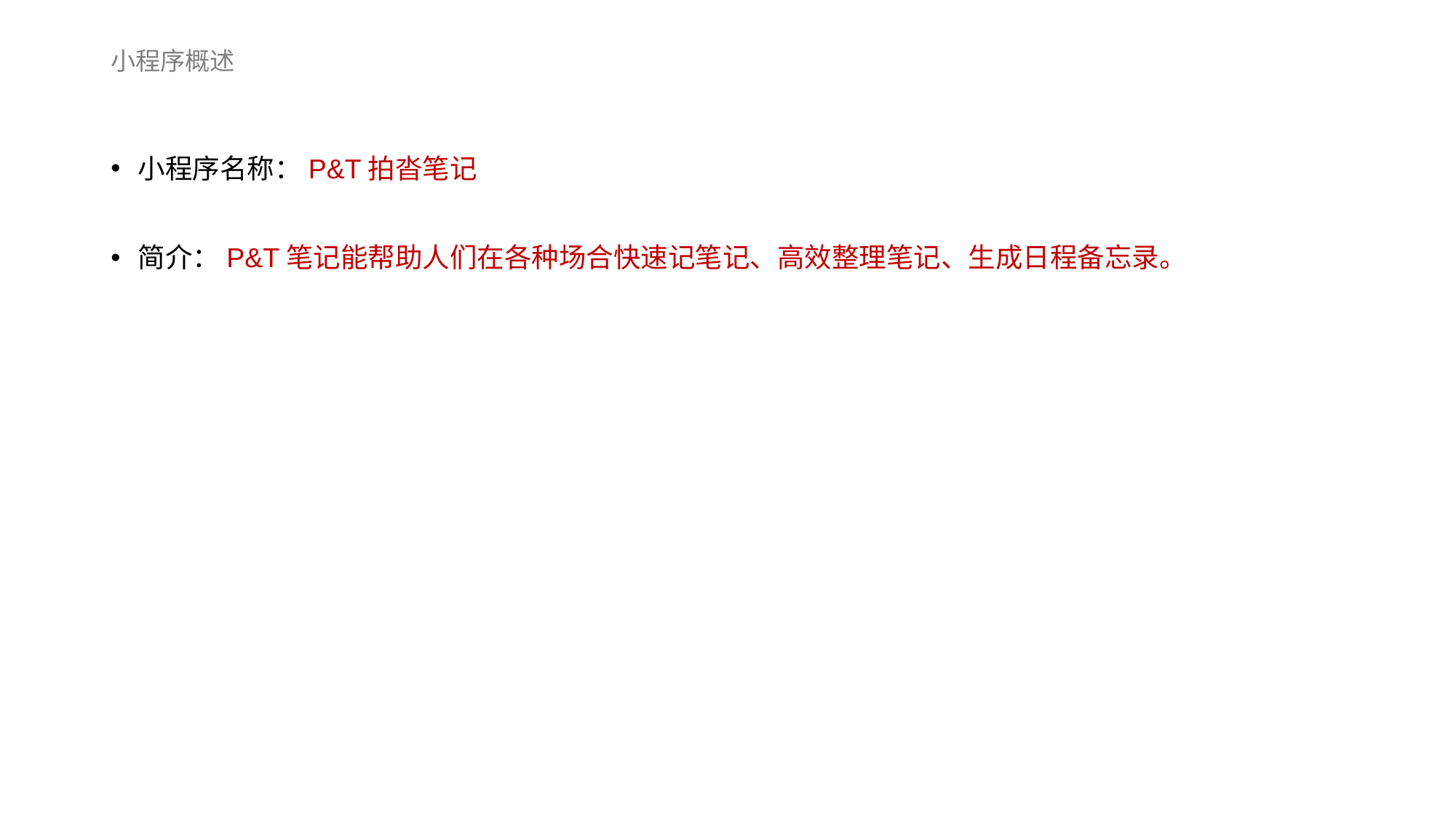

# 小程序概述
小程序名称：P&T拍沓笔记

简介：P&T笔记能帮助人们在各种场合快速记笔记、高效整理笔记、生成日程备忘录。